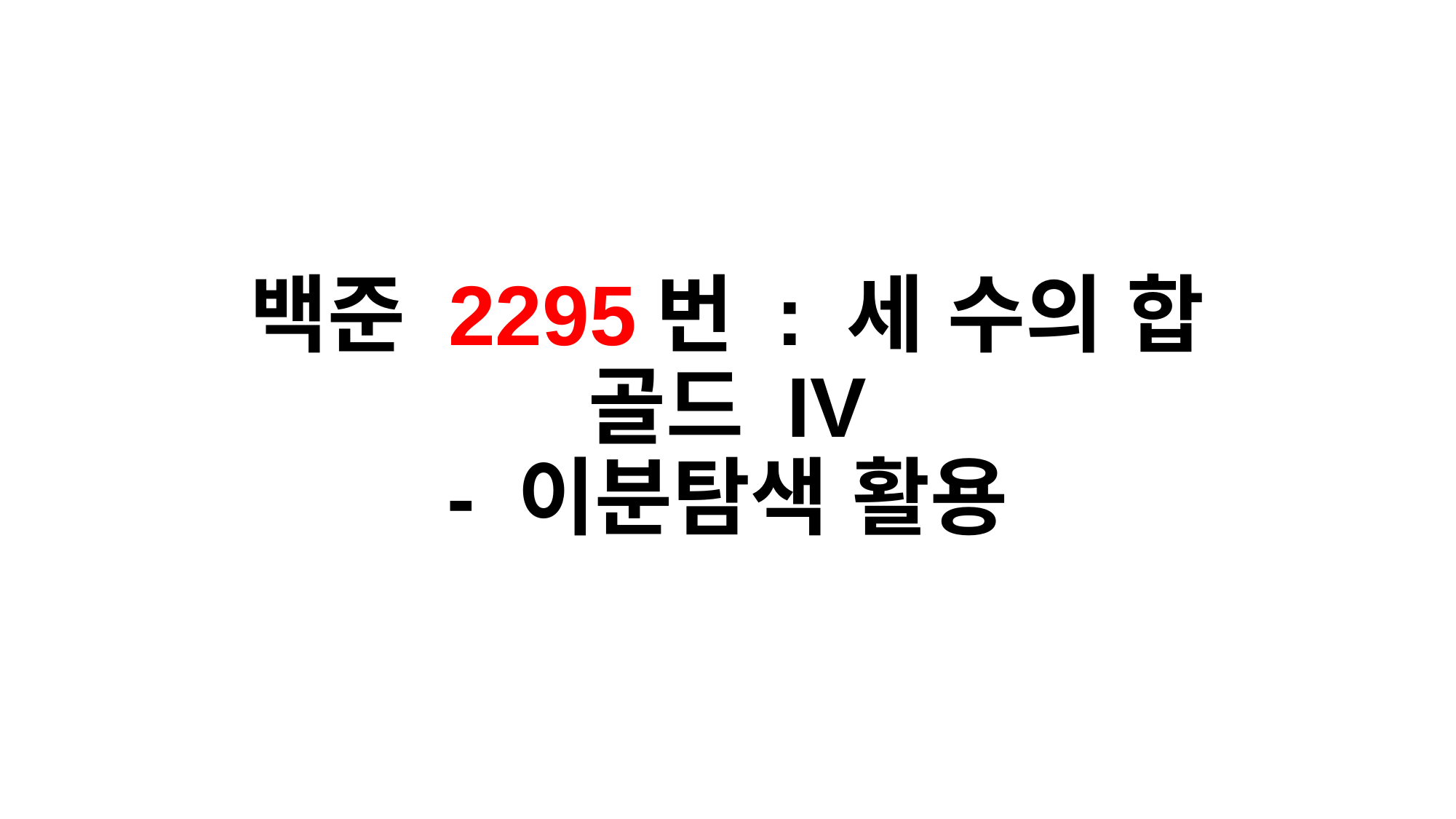

# 백준 2295번 : 세 수의 합 골드 IV - 이분탐색 활용